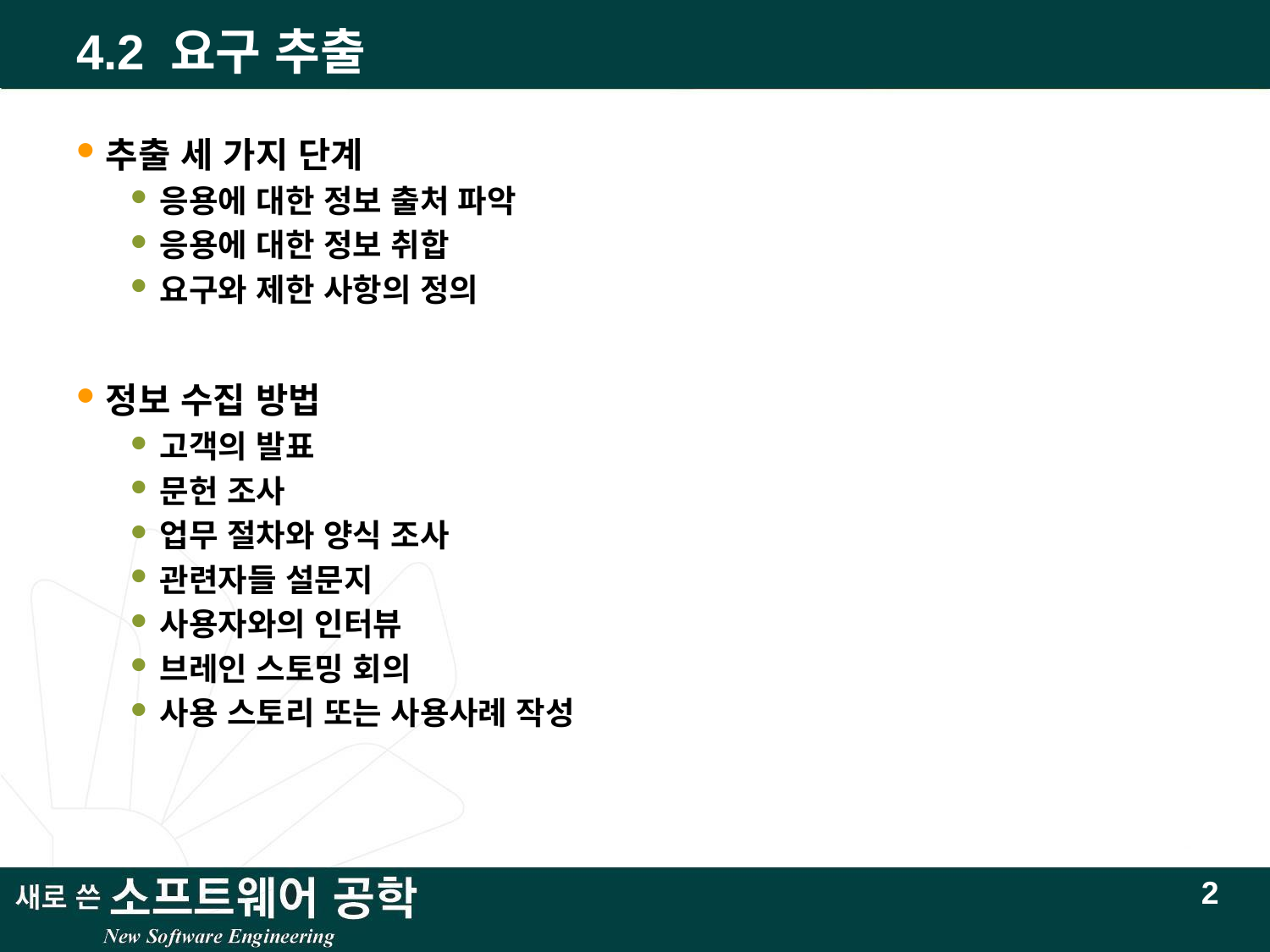

# 4.2 요구 추출
추출 세 가지 단계
응용에 대한 정보 출처 파악
응용에 대한 정보 취합
요구와 제한 사항의 정의

정보 수집 방법
고객의 발표
문헌 조사
업무 절차와 양식 조사
관련자들 설문지
사용자와의 인터뷰
브레인 스토밍 회의
사용 스토리 또는 사용사례 작성

2